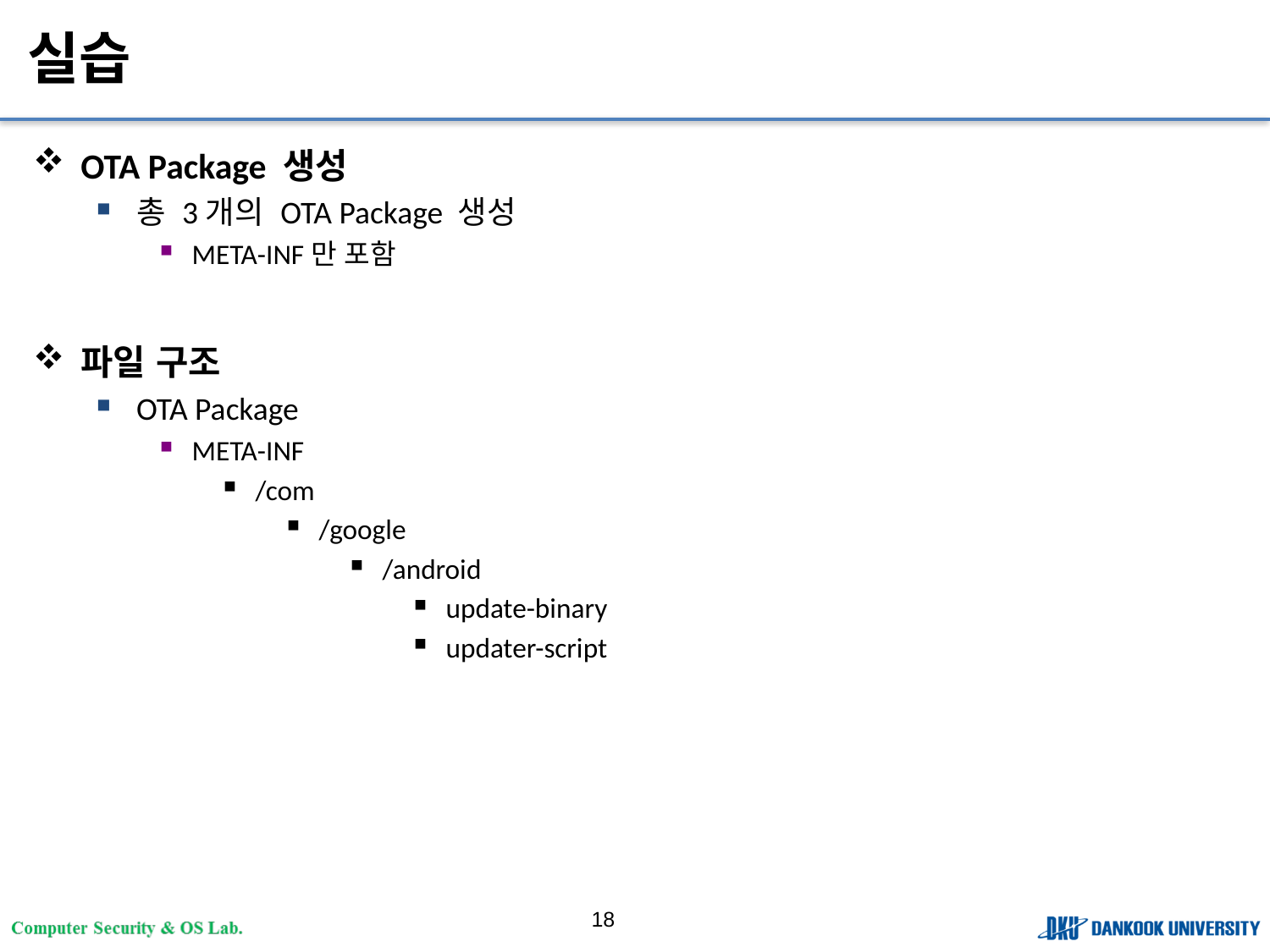

# 실습
OTA Package 생성
총 3개의 OTA Package 생성
META-INF만 포함

파일 구조
OTA Package
META-INF
/com
/google
/android
update-binary
updater-script

18